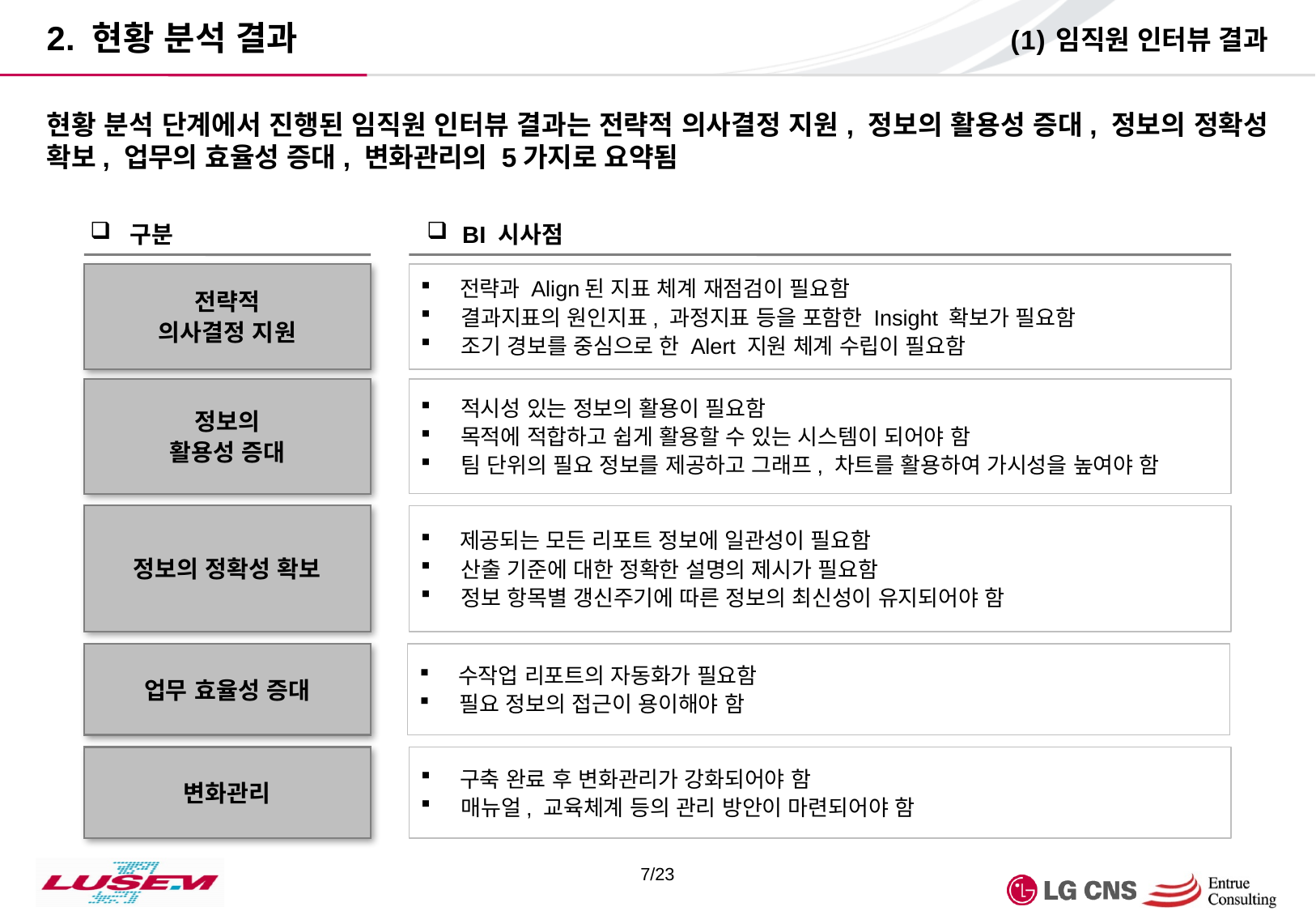

임직원 인터뷰 결과
2. 현황 분석 결과
현황 분석 단계에서 진행된 임직원 인터뷰 결과는 전략적 의사결정 지원, 정보의 활용성 증대, 정보의 정확성 확보, 업무의 효율성 증대, 변화관리의 5가지로 요약됨
 BI 시사점

 구분

전략적
의사결정 지원
 전략과 Align된 지표 체계 재점검이 필요함
 결과지표의 원인지표, 과정지표 등을 포함한 Insight 확보가 필요함
 조기 경보를 중심으로 한 Alert 지원 체계 수립이 필요함
정보의
활용성 증대
 적시성 있는 정보의 활용이 필요함
 목적에 적합하고 쉽게 활용할 수 있는 시스템이 되어야 함
 팀 단위의 필요 정보를 제공하고 그래프, 차트를 활용하여 가시성을 높여야 함
정보의 정확성 확보
 제공되는 모든 리포트 정보에 일관성이 필요함
 산출 기준에 대한 정확한 설명의 제시가 필요함
 정보 항목별 갱신주기에 따른 정보의 최신성이 유지되어야 함
업무 효율성 증대
 수작업 리포트의 자동화가 필요함
 필요 정보의 접근이 용이해야 함
변화관리
 구축 완료 후 변화관리가 강화되어야 함
 매뉴얼, 교육체계 등의 관리 방안이 마련되어야 함
7/23